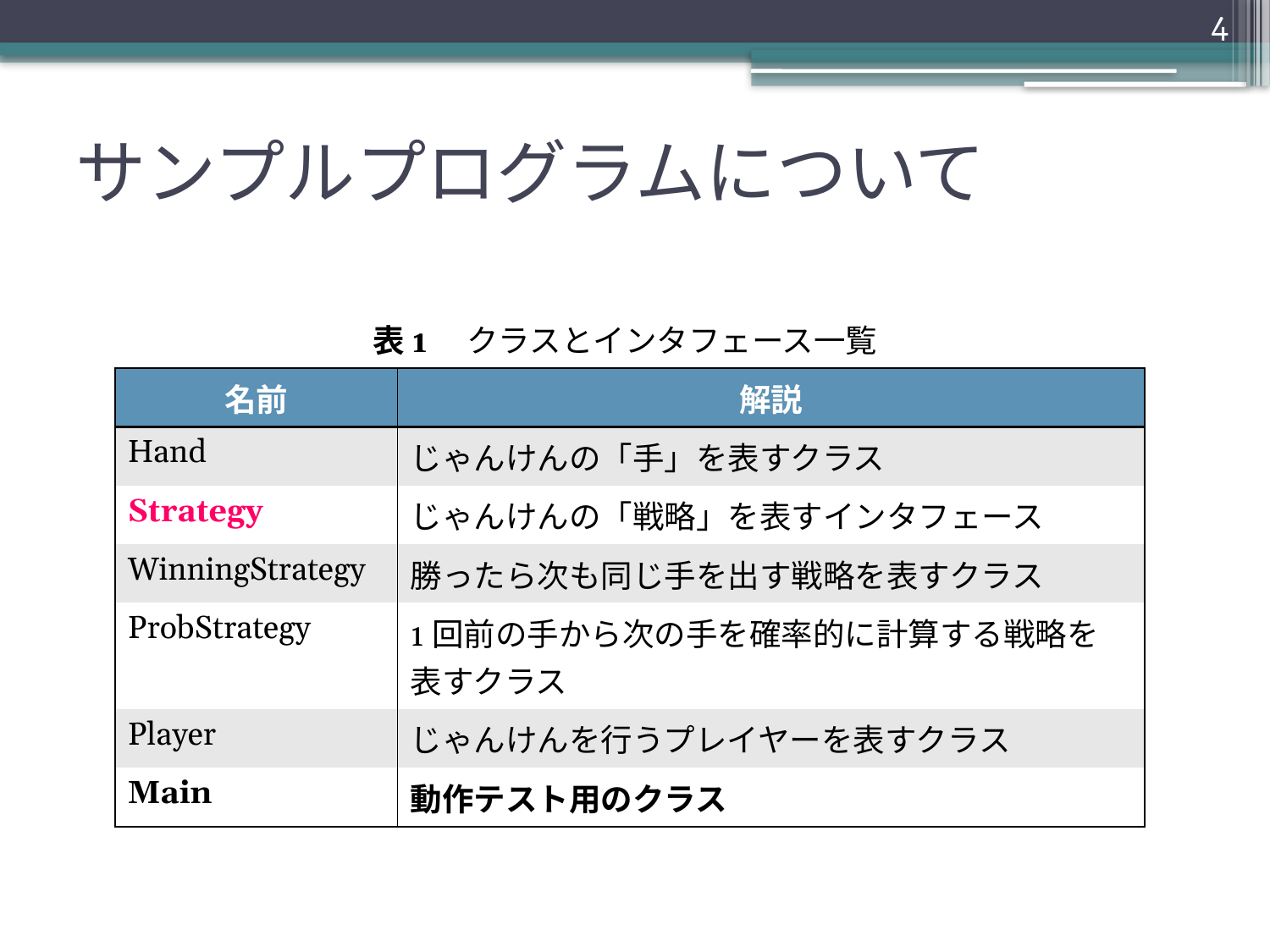

4
# サンプルプログラムについて
表1　クラスとインタフェース一覧
| 名前 | 解説 |
| --- | --- |
| Hand | じゃんけんの「手」を表すクラス |
| Strategy | じゃんけんの「戦略」を表すインタフェース |
| WinningStrategy | 勝ったら次も同じ手を出す戦略を表すクラス |
| ProbStrategy | 1回前の手から次の手を確率的に計算する戦略を 表すクラス |
| Player | じゃんけんを行うプレイヤーを表すクラス |
| Main | 動作テスト用のクラス |